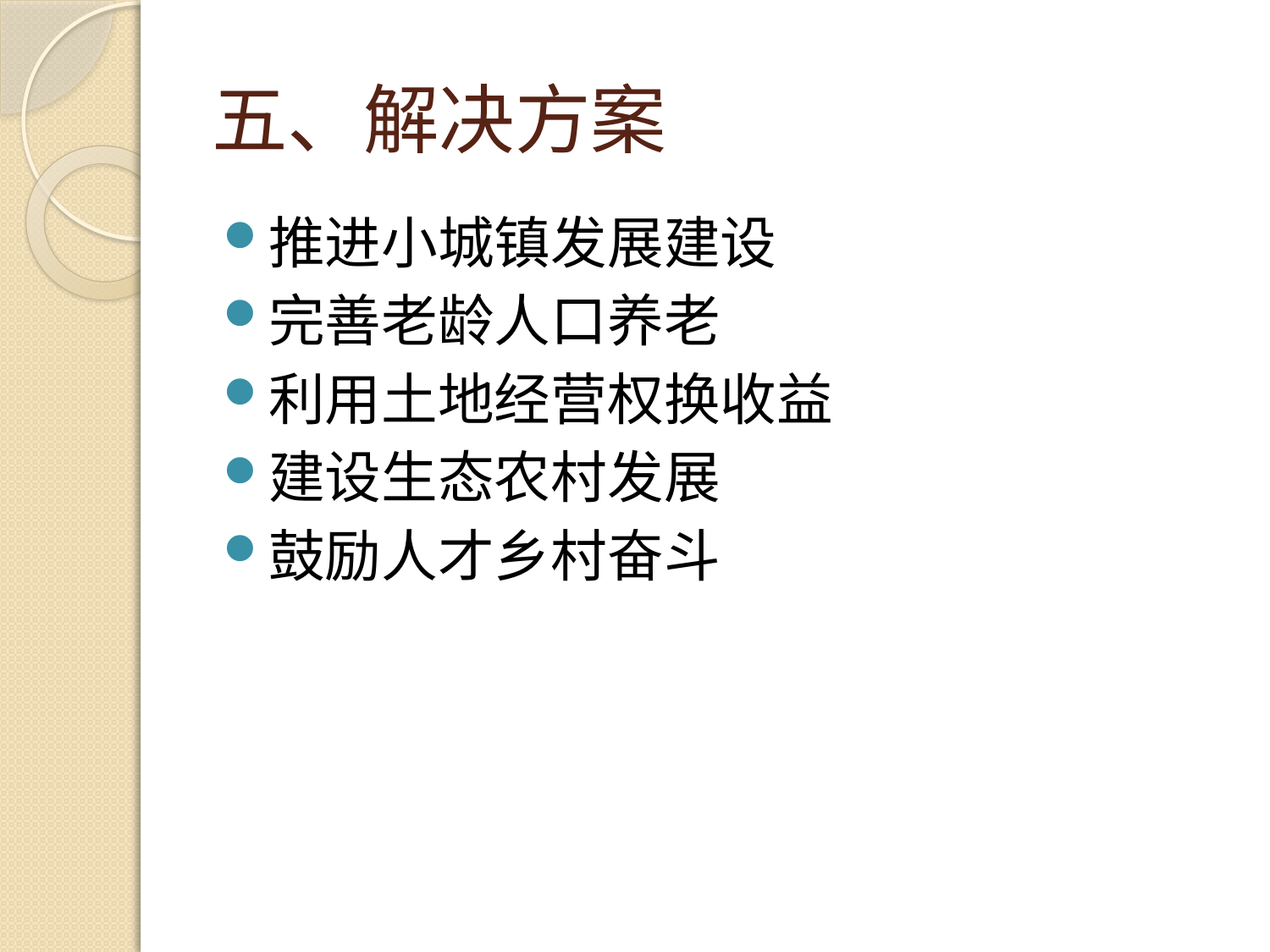

# 五、解决方案
推进小城镇发展建设
完善老龄人口养老
利用土地经营权换收益
建设生态农村发展
鼓励人才乡村奋斗